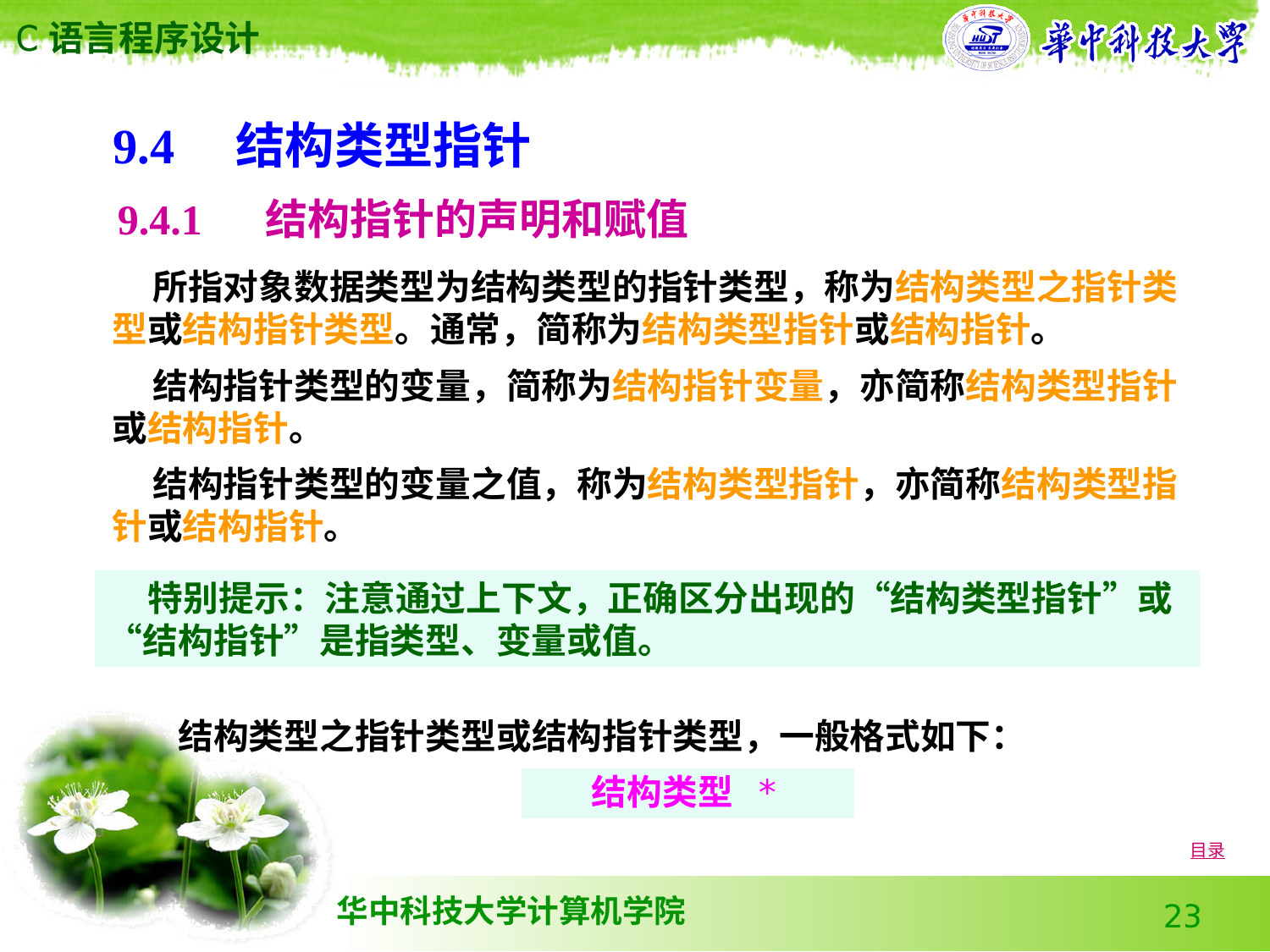

9.4　结构类型指针
9.4.1 　结构指针的声明和赋值
    所指对象数据类型为结构类型的指针类型，称为结构类型之指针类型或结构指针类型。通常，简称为结构类型指针或结构指针。
    结构指针类型的变量，简称为结构指针变量，亦简称结构类型指针或结构指针。
    结构指针类型的变量之值，称为结构类型指针，亦简称结构类型指针或结构指针。
    特别提示：注意通过上下文，正确区分出现的“结构类型指针”或“结构指针”是指类型、变量或值。
       结构类型之指针类型或结构指针类型，一般格式如下：
       结构类型  *

目录
23